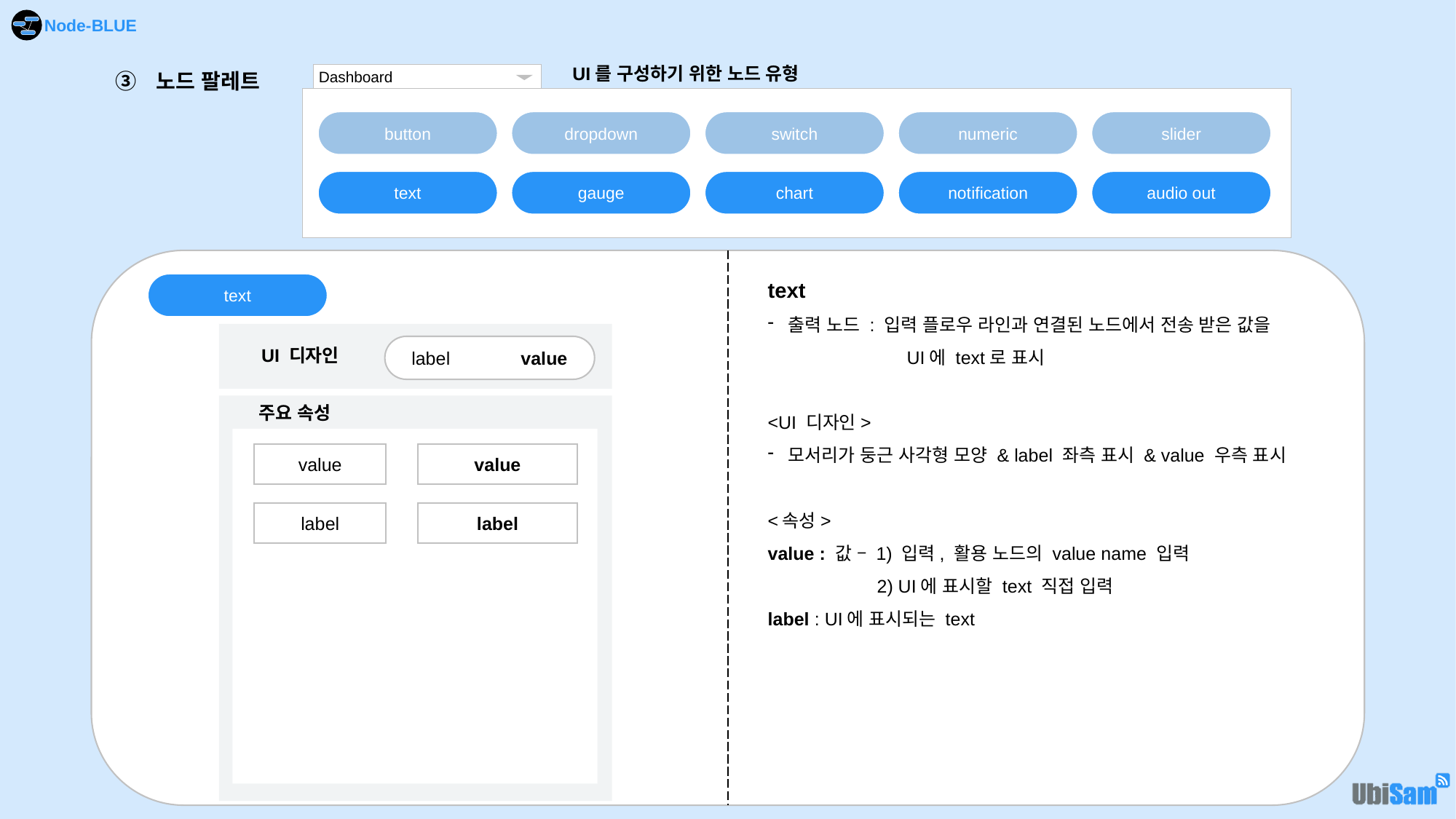

UI를 구성하기 위한 노드 유형
노드 팔레트
Dashboard

button
dropdown
switch
numeric
slider
text
gauge
chart
notification
audio out
text
출력 노드 : 입력 플로우 라인과 연결된 노드에서 전송 받은 값을
	 UI에 text로 표시

<UI 디자인>
모서리가 둥근 사각형 모양 & label 좌측 표시 & value 우측 표시

<속성>
value : 값 – 1) 입력, 활용 노드의 value name 입력
	2) UI에 표시할 text 직접 입력
label : UI에 표시되는 text
text

UI 디자인

주요 속성

label	value
value
value
label
label